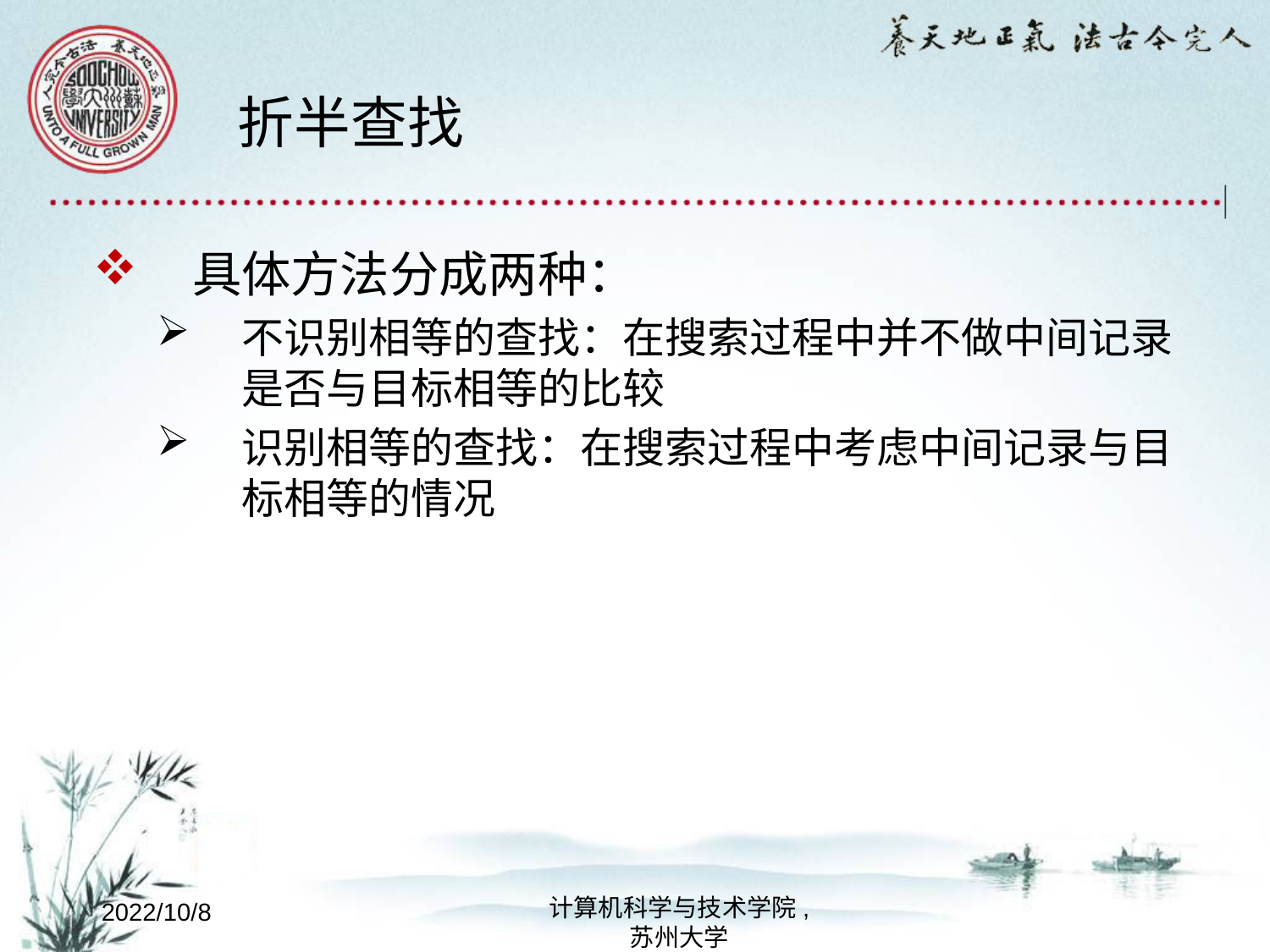

# 折半查找
具体方法分成两种：
不识别相等的查找：在搜索过程中并不做中间记录是否与目标相等的比较
识别相等的查找：在搜索过程中考虑中间记录与目标相等的情况
计算机科学与技术学院,
苏州大学
2022/10/8